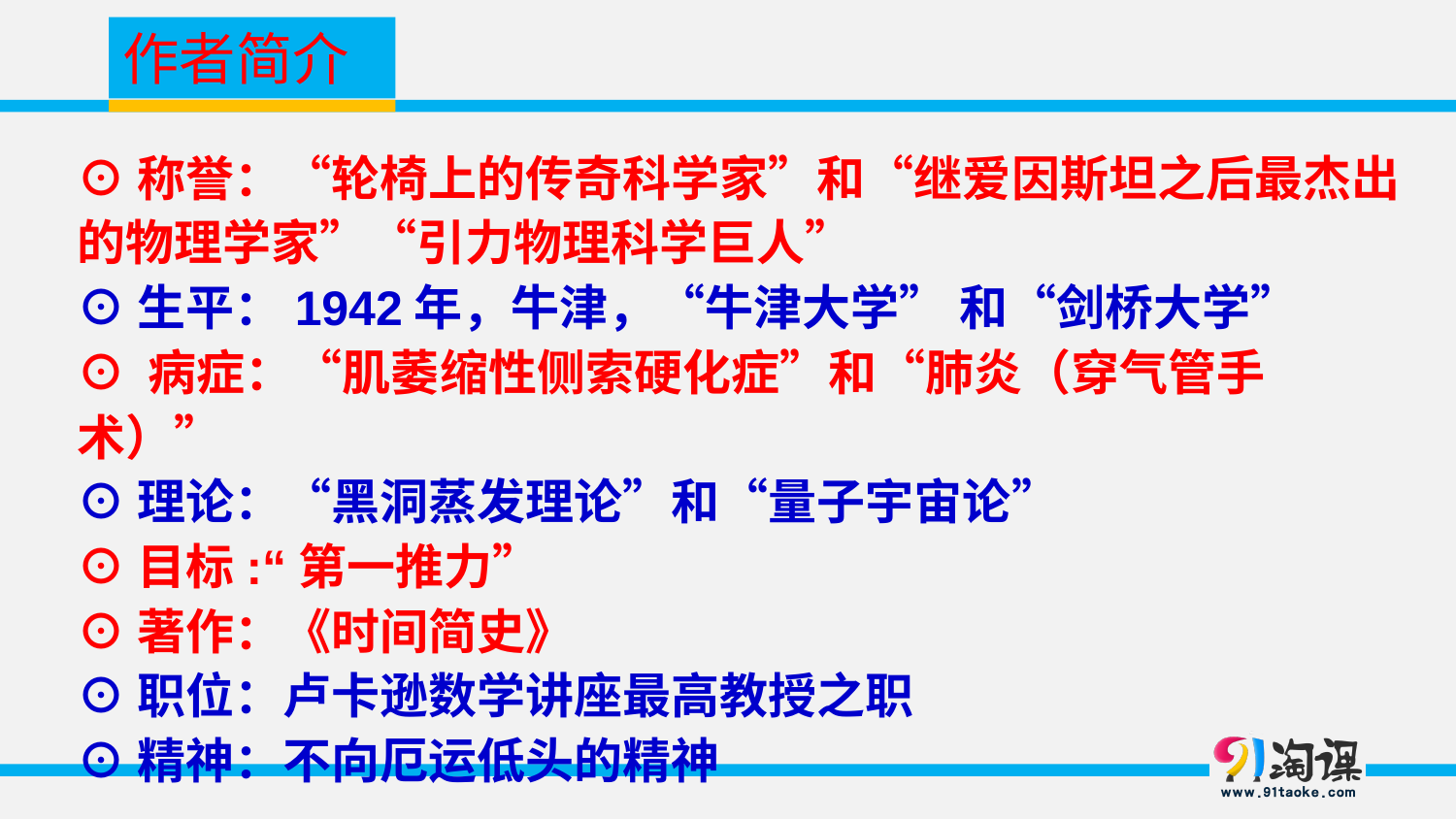

作者简介
⊙称誉：“轮椅上的传奇科学家”和“继爱因斯坦之后最杰出的物理学家”“引力物理科学巨人”
⊙生平：1942年，牛津，“牛津大学” 和“剑桥大学”
⊙ 病症：“肌萎缩性侧索硬化症”和“肺炎（穿气管手术）”
⊙理论：“黑洞蒸发理论”和“量子宇宙论”
⊙目标:“第一推力”
⊙著作：《时间简史》
⊙职位：卢卡逊数学讲座最高教授之职
⊙精神：不向厄运低头的精神